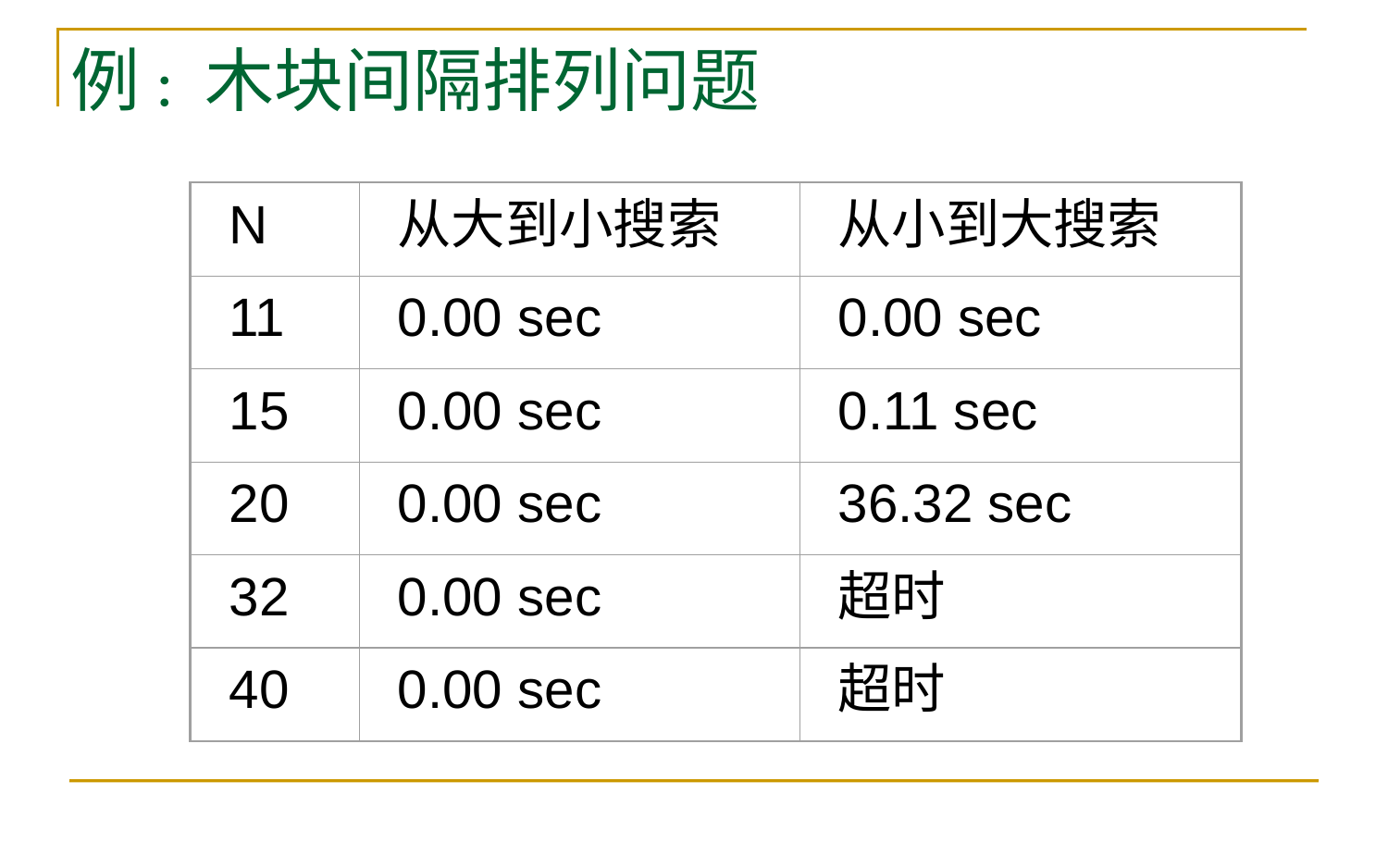

# 例: 木块间隔排列问题

N

从大到小搜索

从小到大搜索

11

0.00 sec

0.00 sec

15

0.00 sec

0.11 sec

20

0.00 sec

36.32 sec

32

0.00 sec

超时

40

0.00 sec

超时